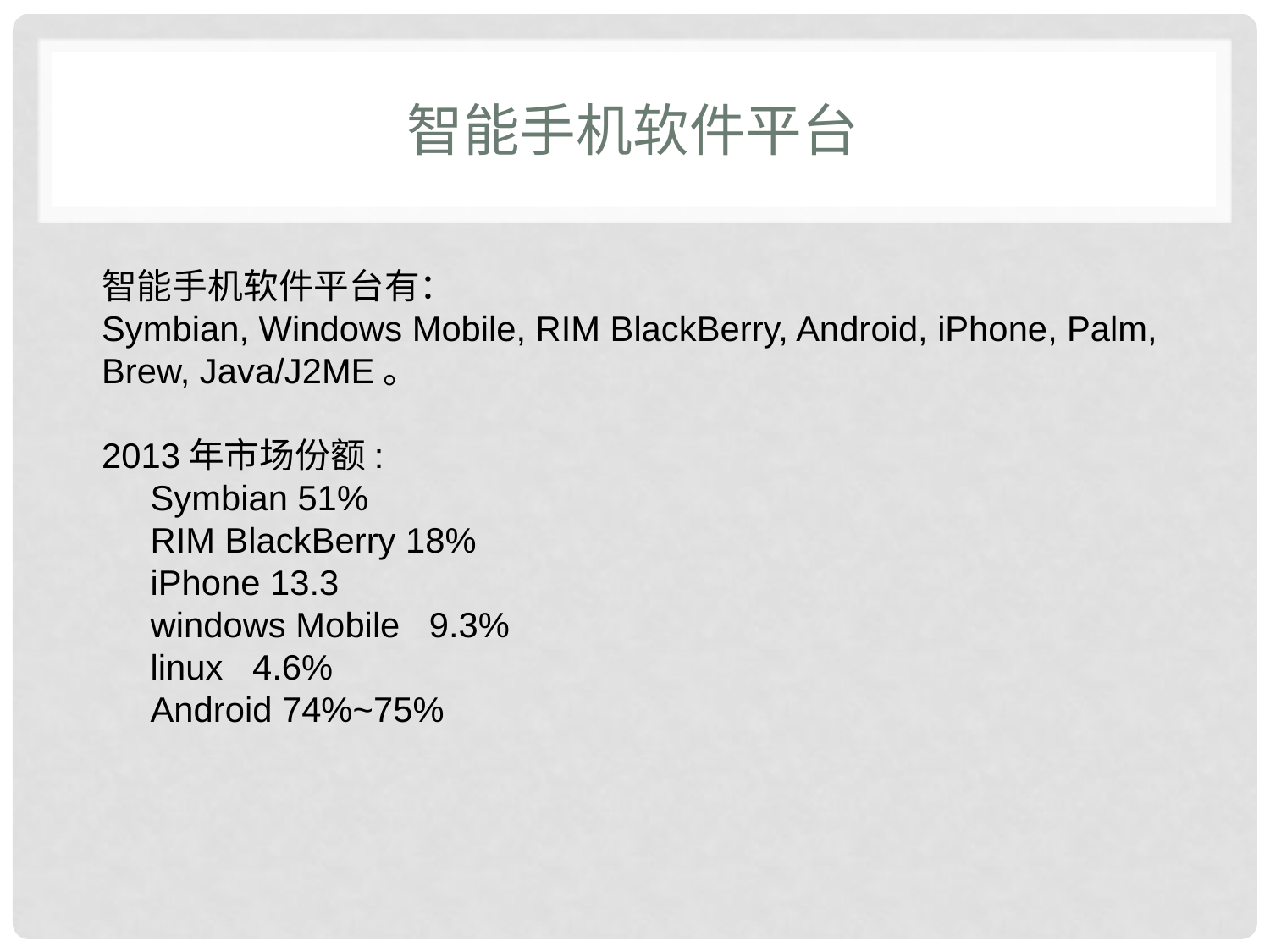

# 智能手机软件平台
智能手机软件平台有：
Symbian, Windows Mobile, RIM BlackBerry, Android, iPhone, Palm, Brew, Java/J2ME。

2013年市场份额:
     Symbian 51%
     RIM BlackBerry 18%
     iPhone 13.3
     windows Mobile   9.3%
     linux   4.6%
     Android 74%~75%